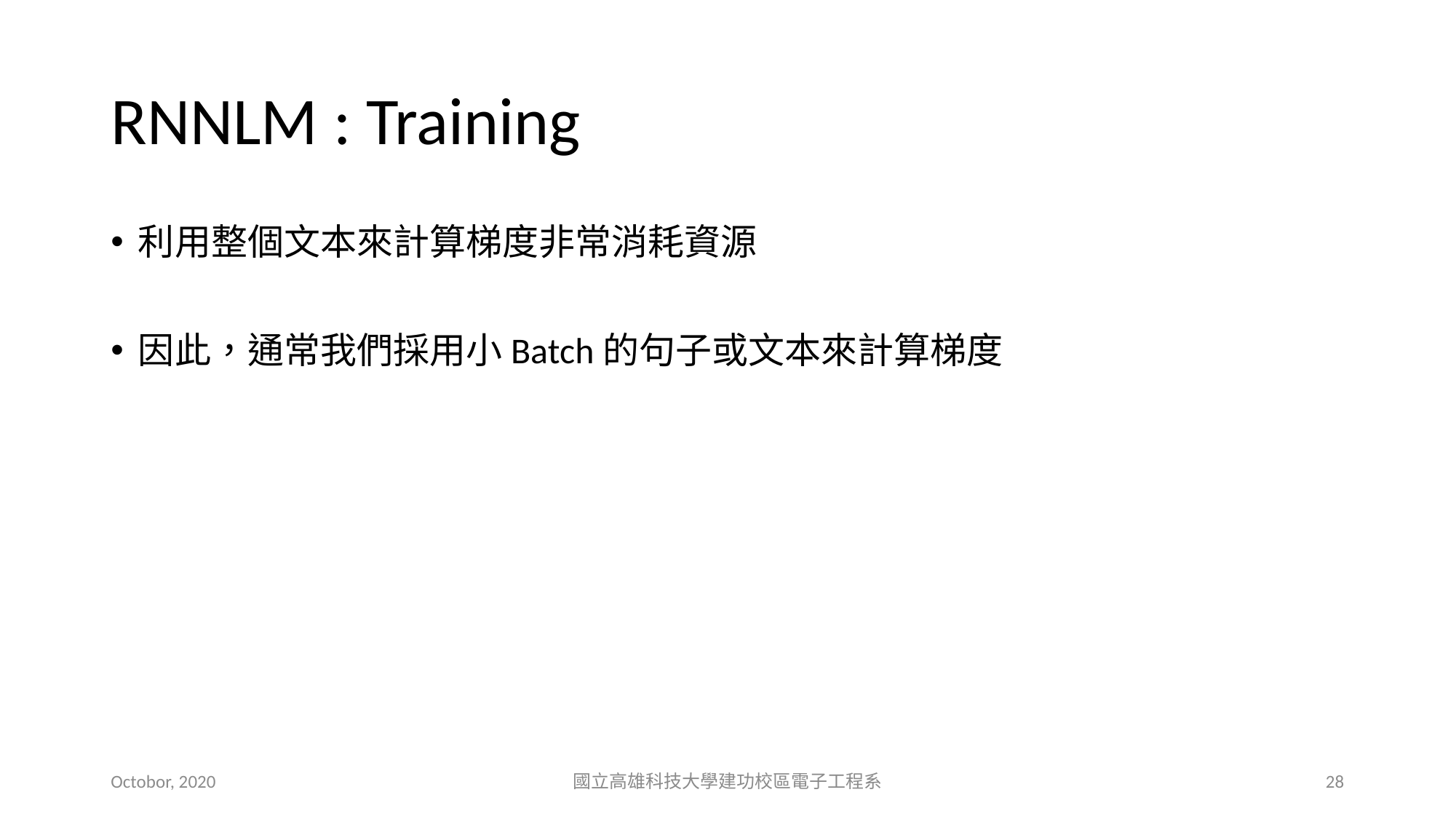

# RNNLM : Training
利用整個文本來計算梯度非常消耗資源

因此，通常我們採用小Batch的句子或文本來計算梯度

Octobor, 2020
國立高雄科技大學建功校區電子工程系
28